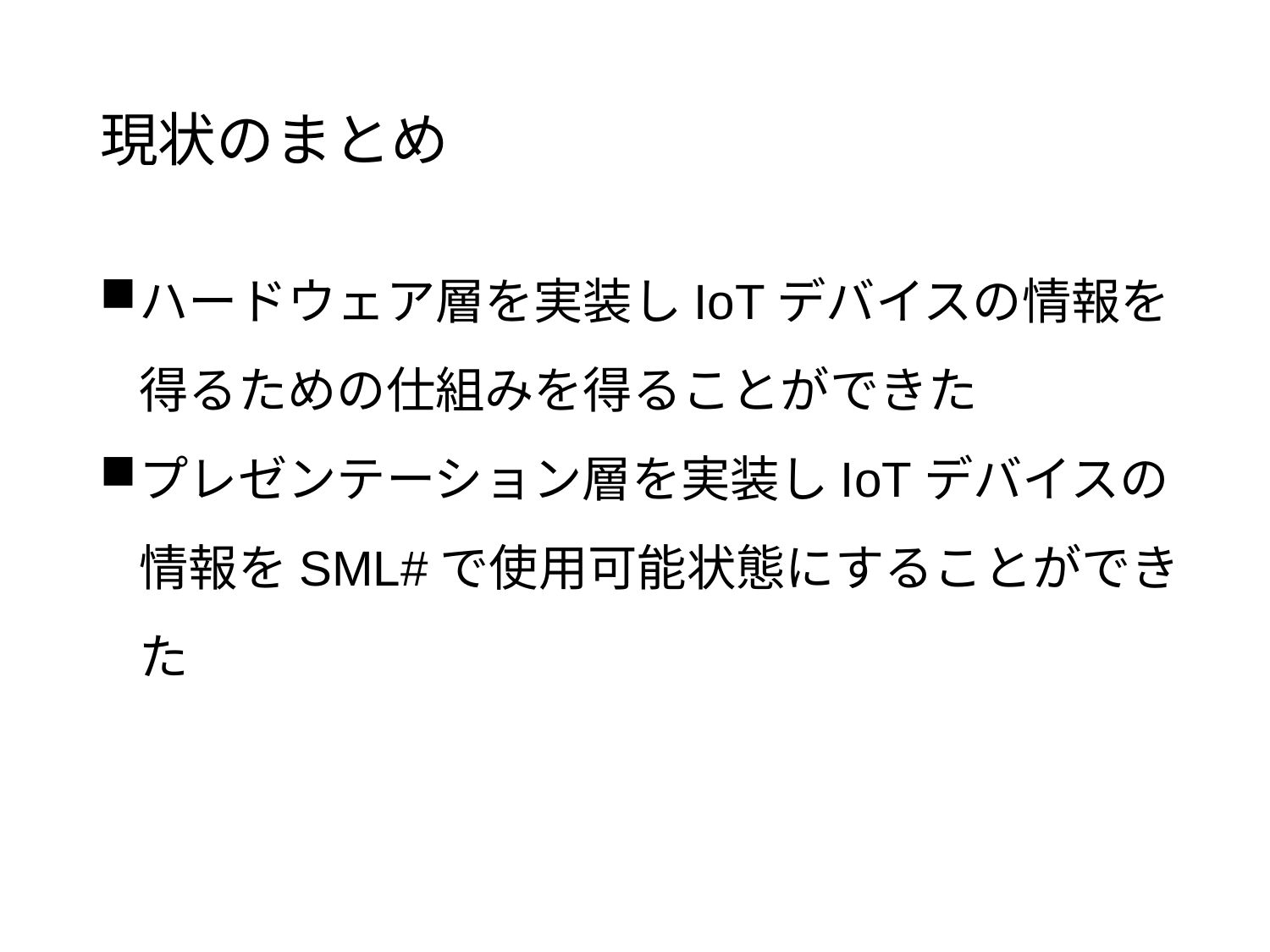

# 現状のまとめ
ハードウェア層を実装しIoTデバイスの情報を得るための仕組みを得ることができた
プレゼンテーション層を実装しIoTデバイスの情報をSML#で使用可能状態にすることができた